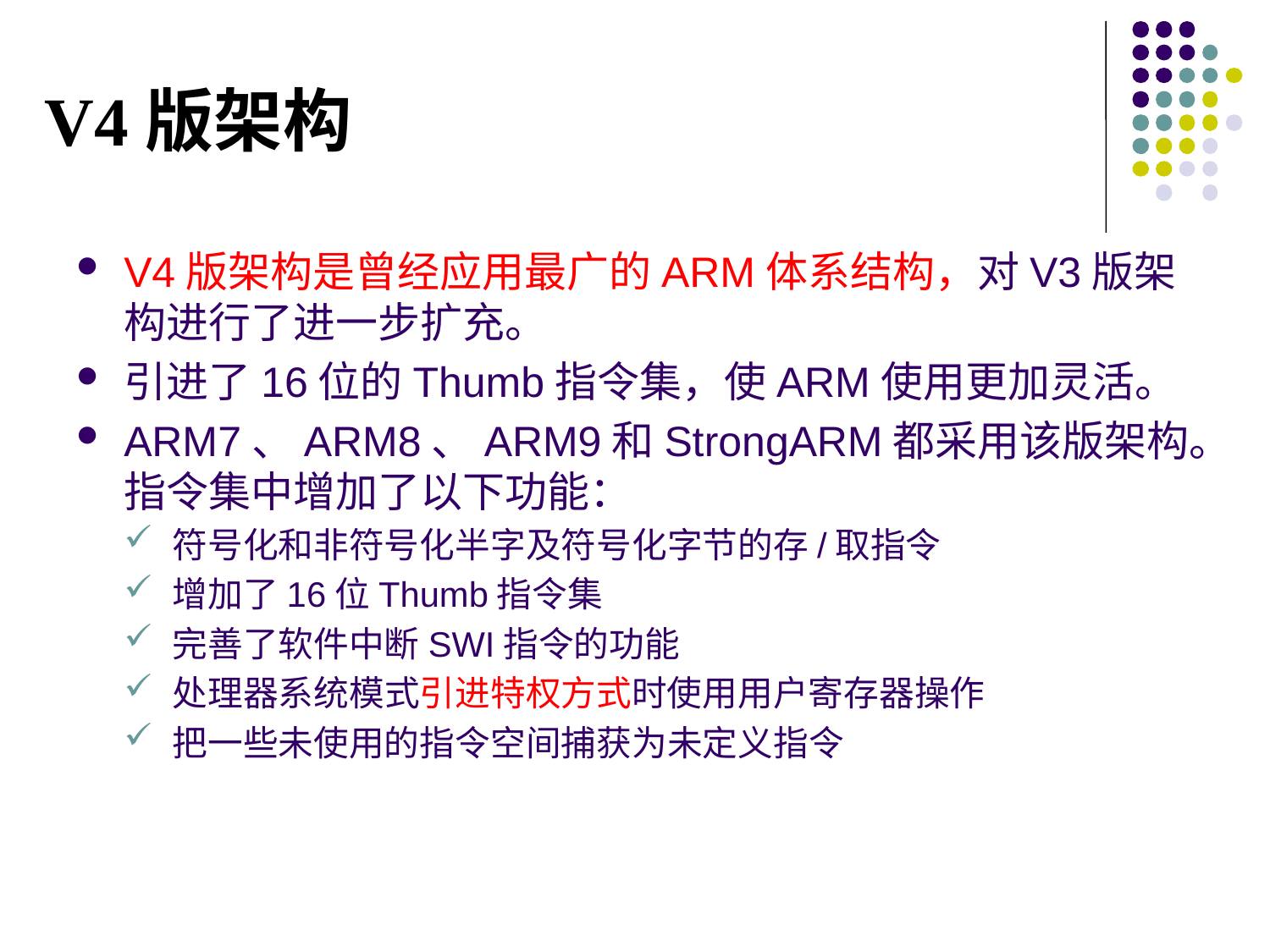

# V4版架构
V4版架构是曾经应用最广的ARM体系结构，对V3版架构进行了进一步扩充。
引进了16位的Thumb指令集，使ARM使用更加灵活。
ARM7、ARM8、ARM9和StrongARM都采用该版架构。指令集中增加了以下功能：
符号化和非符号化半字及符号化字节的存/取指令
增加了16位Thumb指令集
完善了软件中断SWI指令的功能
处理器系统模式引进特权方式时使用用户寄存器操作
把一些未使用的指令空间捕获为未定义指令